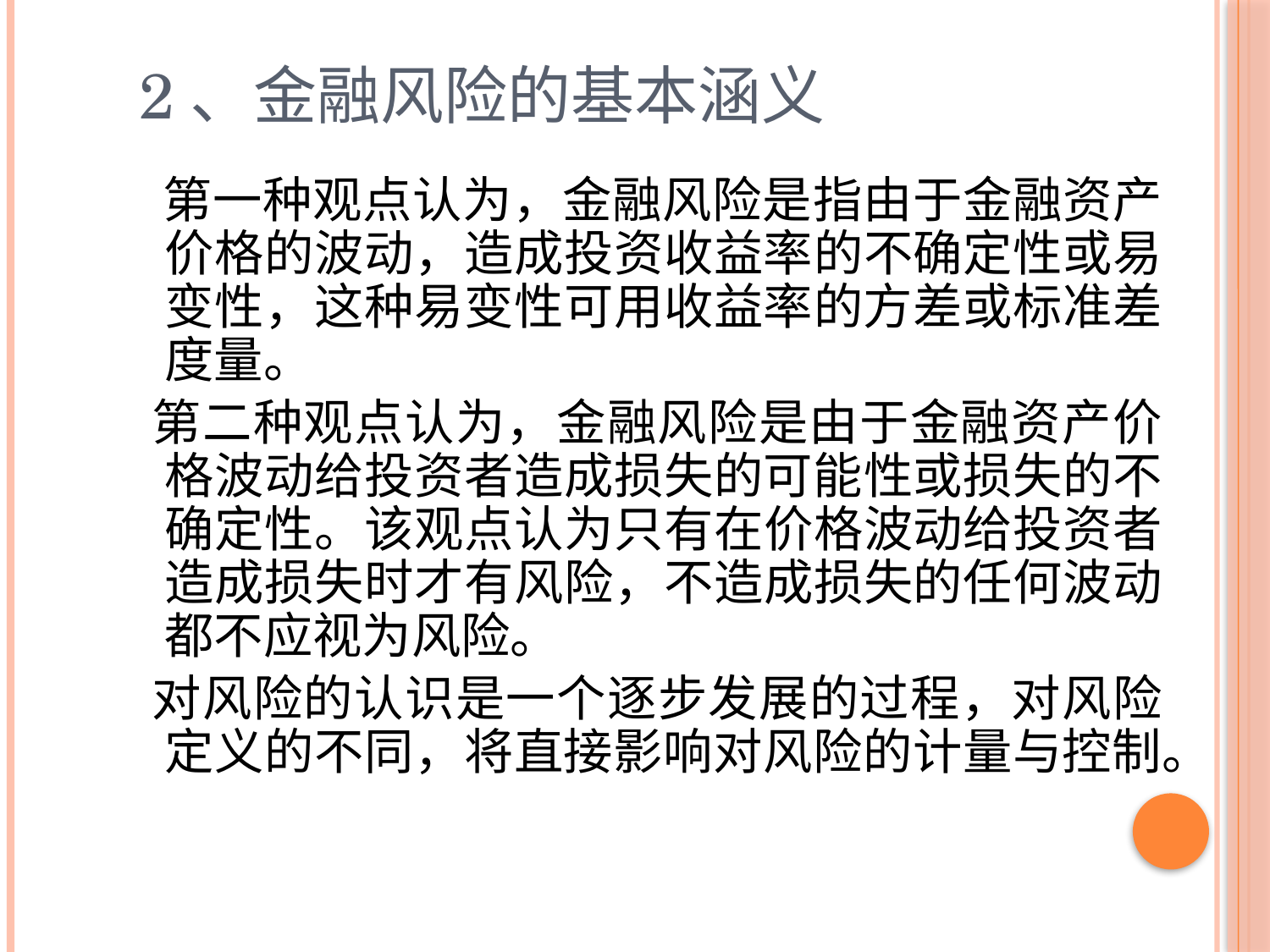

# 2、金融风险的基本涵义
  第一种观点认为，金融风险是指由于金融资产价格的波动，造成投资收益率的不确定性或易变性，这种易变性可用收益率的方差或标准差度量。
 第二种观点认为，金融风险是由于金融资产价格波动给投资者造成损失的可能性或损失的不确定性。该观点认为只有在价格波动给投资者造成损失时才有风险，不造成损失的任何波动都不应视为风险。
 对风险的认识是一个逐步发展的过程，对风险定义的不同，将直接影响对风险的计量与控制。